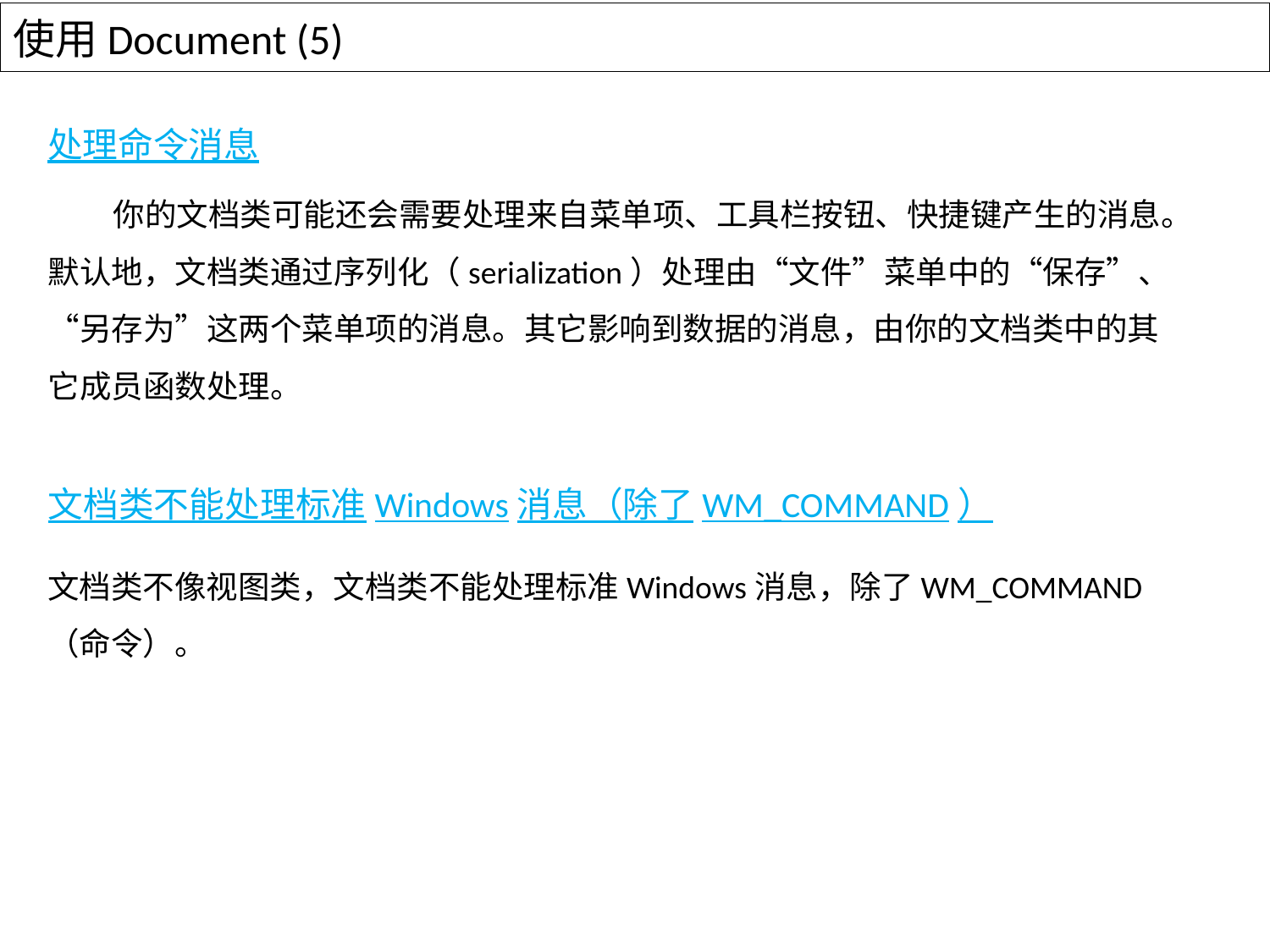

# 使用Document (5)
处理命令消息
        你的文档类可能还会需要处理来自菜单项、工具栏按钮、快捷键产生的消息。默认地，文档类通过序列化（serialization）处理由“文件”菜单中的“保存”、“另存为”这两个菜单项的消息。其它影响到数据的消息，由你的文档类中的其它成员函数处理。
文档类不能处理标准Windows消息（除了WM_COMMAND）
文档类不像视图类，文档类不能处理标准Windows消息，除了WM_COMMAND（命令）。